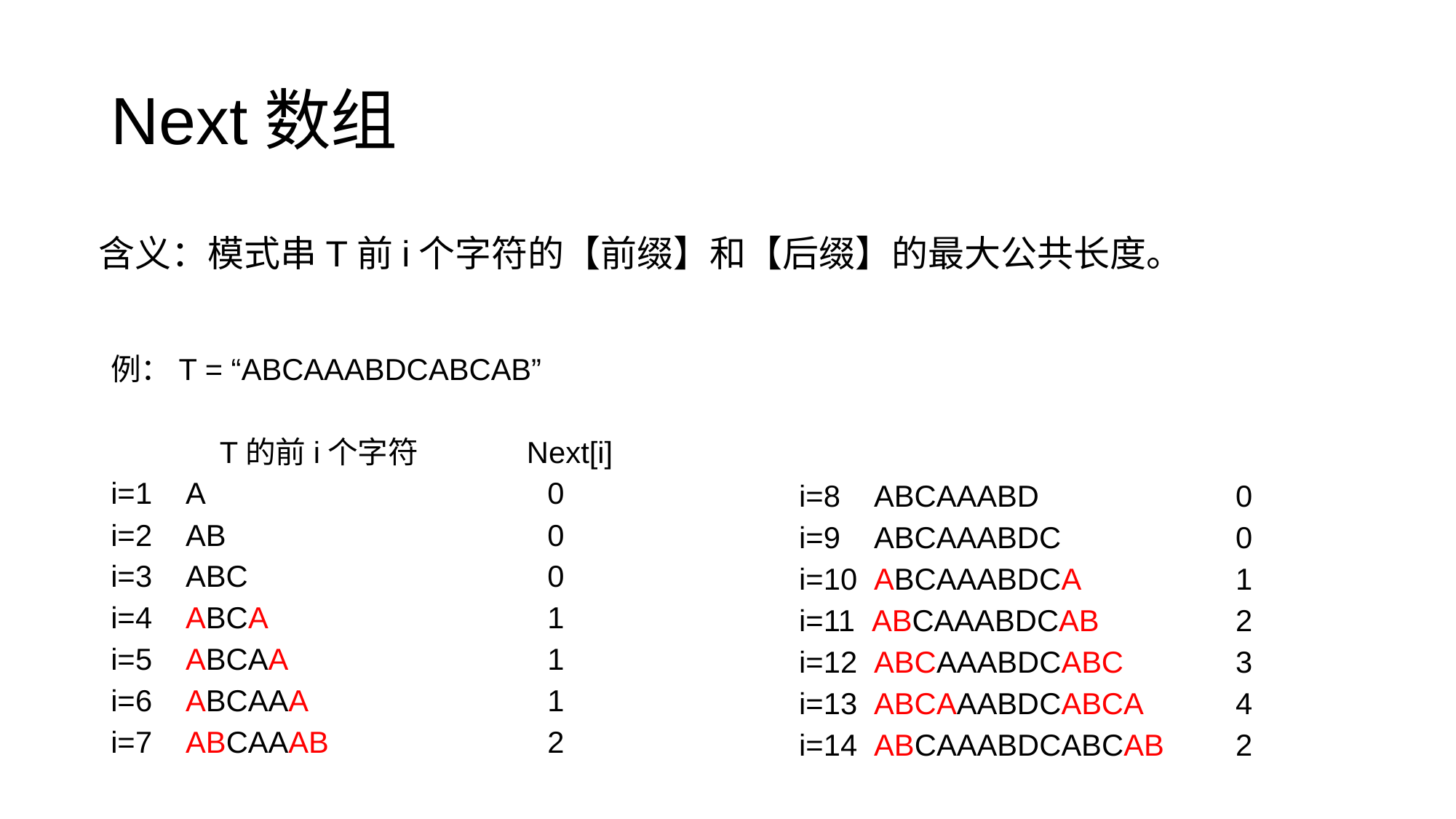

# Next数组
含义：模式串T前i个字符的【前缀】和【后缀】的最大公共长度。

例：T = “ABCAAABDCABCAB”

             T的前i个字符               Next[i]
i=1    A                                	0
i=2    AB                   		0
i=3    ABC                		0
i=4    ABCA              		1
i=5    ABCAA            		1
i=6    ABCAAA         		1
i=7    ABCAAAB       		2

i=8    ABCAAABD    		0
i=9    ABCAAABDC  		0
i=10  ABCAAABDCA           	1
i=11  ABCAAABDCAB         	2
i=12  ABCAAABDCABC      	3
i=13  ABCAAABDCABCA    	4
i=14  ABCAAABDCABCAB  	2